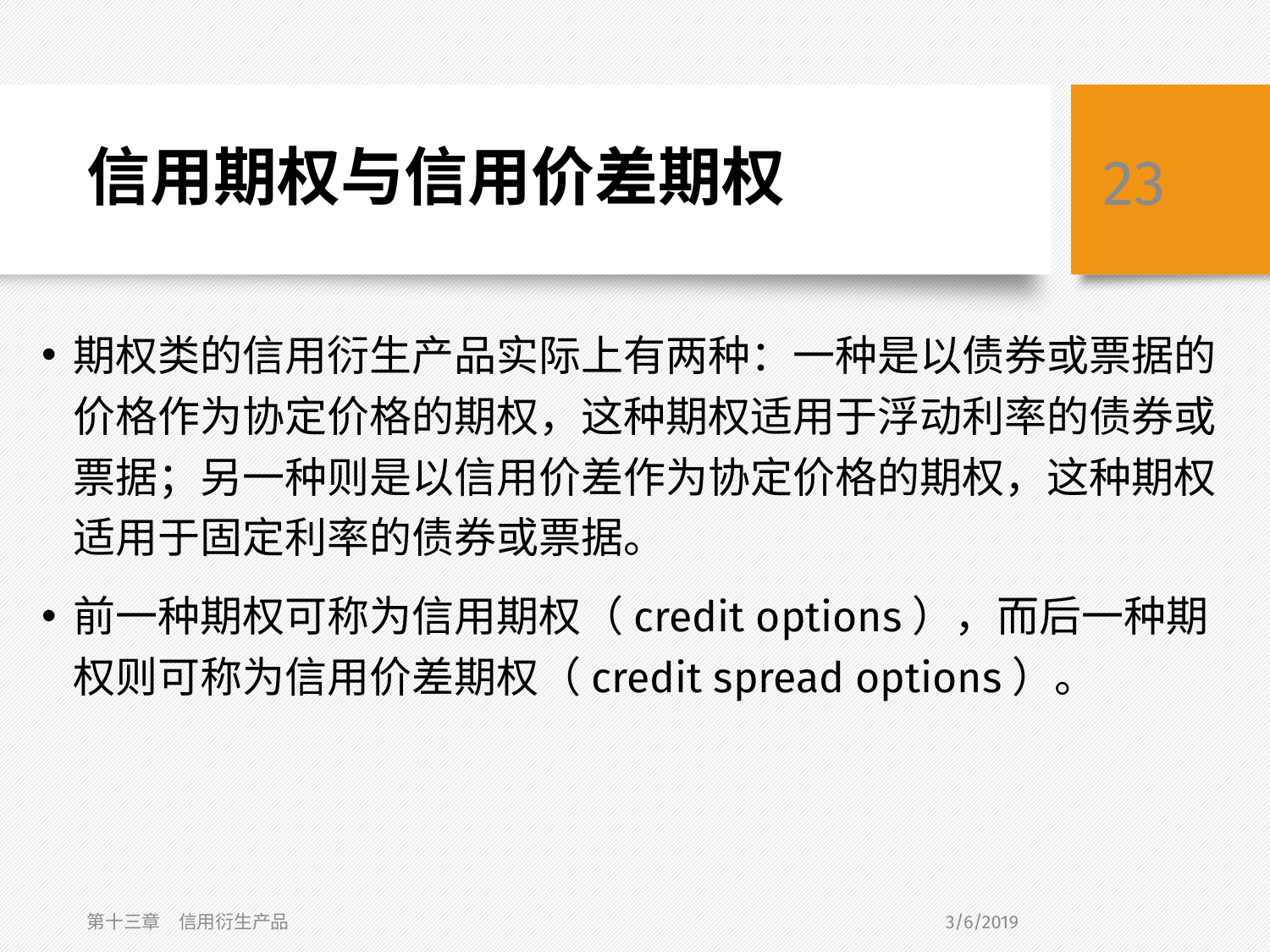

# 信用期权与信用价差期权
23
期权类的信用衍生产品实际上有两种：一种是以债券或票据的价格作为协定价格的期权，这种期权适用于浮动利率的债券或票据；另一种则是以信用价差作为协定价格的期权，这种期权适用于固定利率的债券或票据。
前一种期权可称为信用期权（credit options），而后一种期权则可称为信用价差期权（credit spread options）。

3/6/2019
第十三章　信用衍生产品